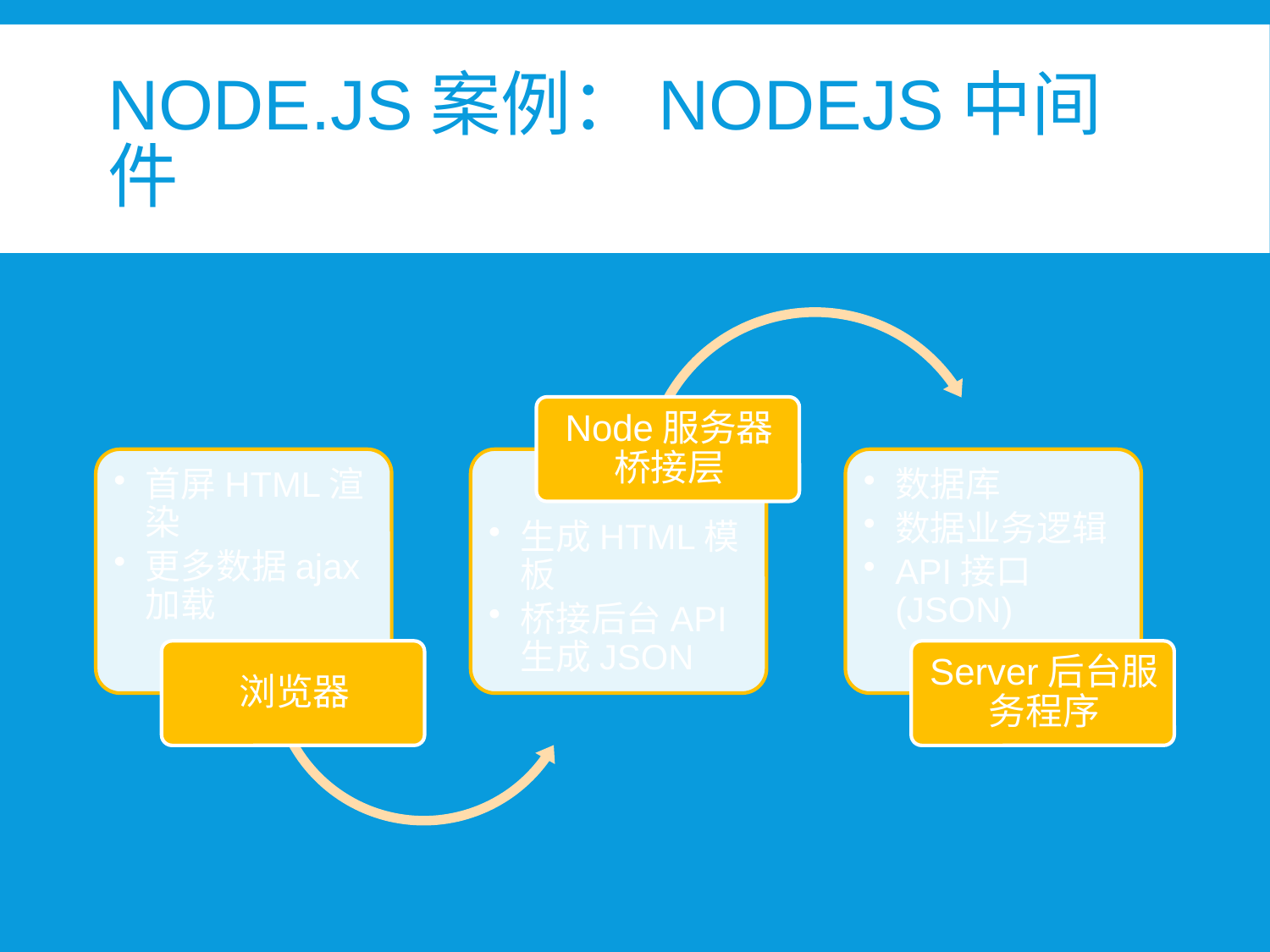

# Node.js案例：nodejs中间件
首屏HTML渲染
更多数据ajax加载
浏览器
生成HTML模板
桥接后台API生成JSON
Node服务器桥接层
数据库
数据业务逻辑
API接口(JSON)
Server后台服务程序